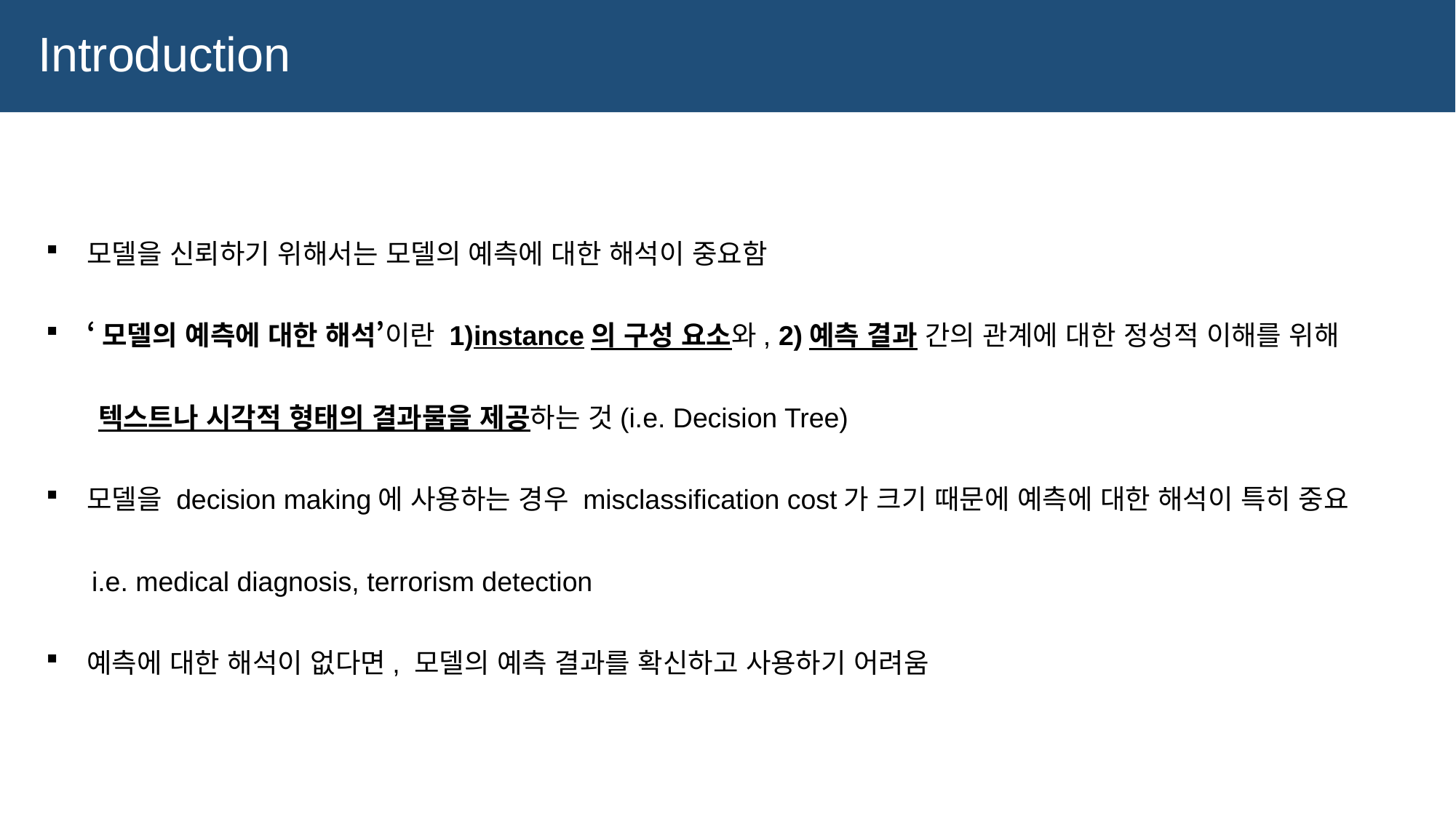

# Introduction
모델을 신뢰하기 위해서는 모델의 예측에 대한 해석이 중요함
‘모델의 예측에 대한 해석’이란 1)instance의 구성 요소와, 2)예측 결과 간의 관계에 대한 정성적 이해를 위해
      텍스트나 시각적 형태의 결과물을 제공하는 것(i.e. Decision Tree)
모델을 decision making에 사용하는 경우 misclassification cost가 크기 때문에 예측에 대한 해석이 특히 중요
      i.e. medical diagnosis, terrorism detection
예측에 대한 해석이 없다면, 모델의 예측 결과를 확신하고 사용하기 어려움